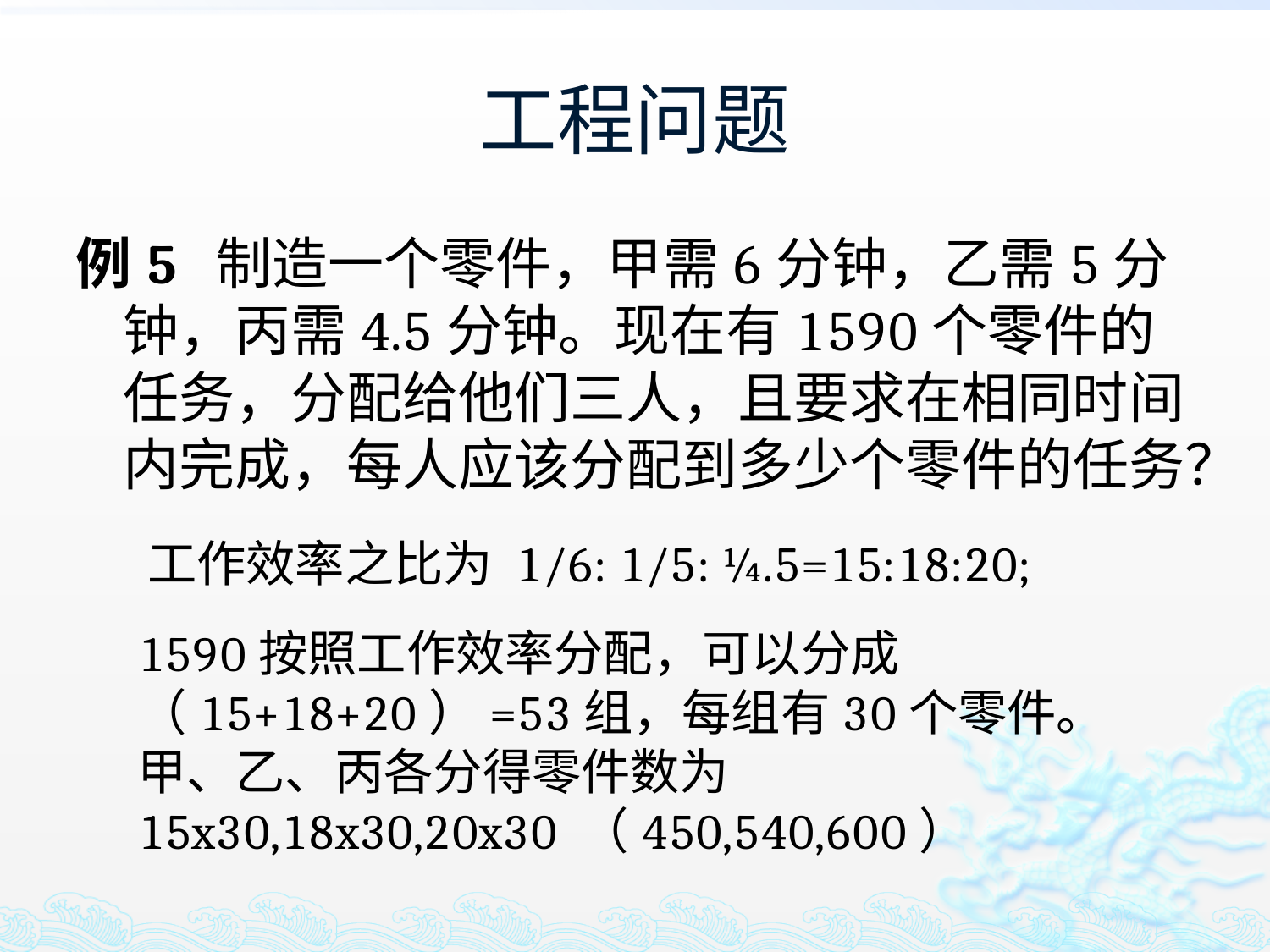

# 工程问题
例5  制造一个零件，甲需6分钟，乙需5分钟，丙需4.5分钟。现在有1590个零件的任务，分配给他们三人，且要求在相同时间内完成，每人应该分配到多少个零件的任务？
工作效率之比为 1/6: 1/5: ¼.5=15:18:20;
1590按照工作效率分配，可以分成（15+18+20）=53组，每组有30个零件。
甲、乙、丙各分得零件数为 15x30,18x30,20x30 （450,540,600）